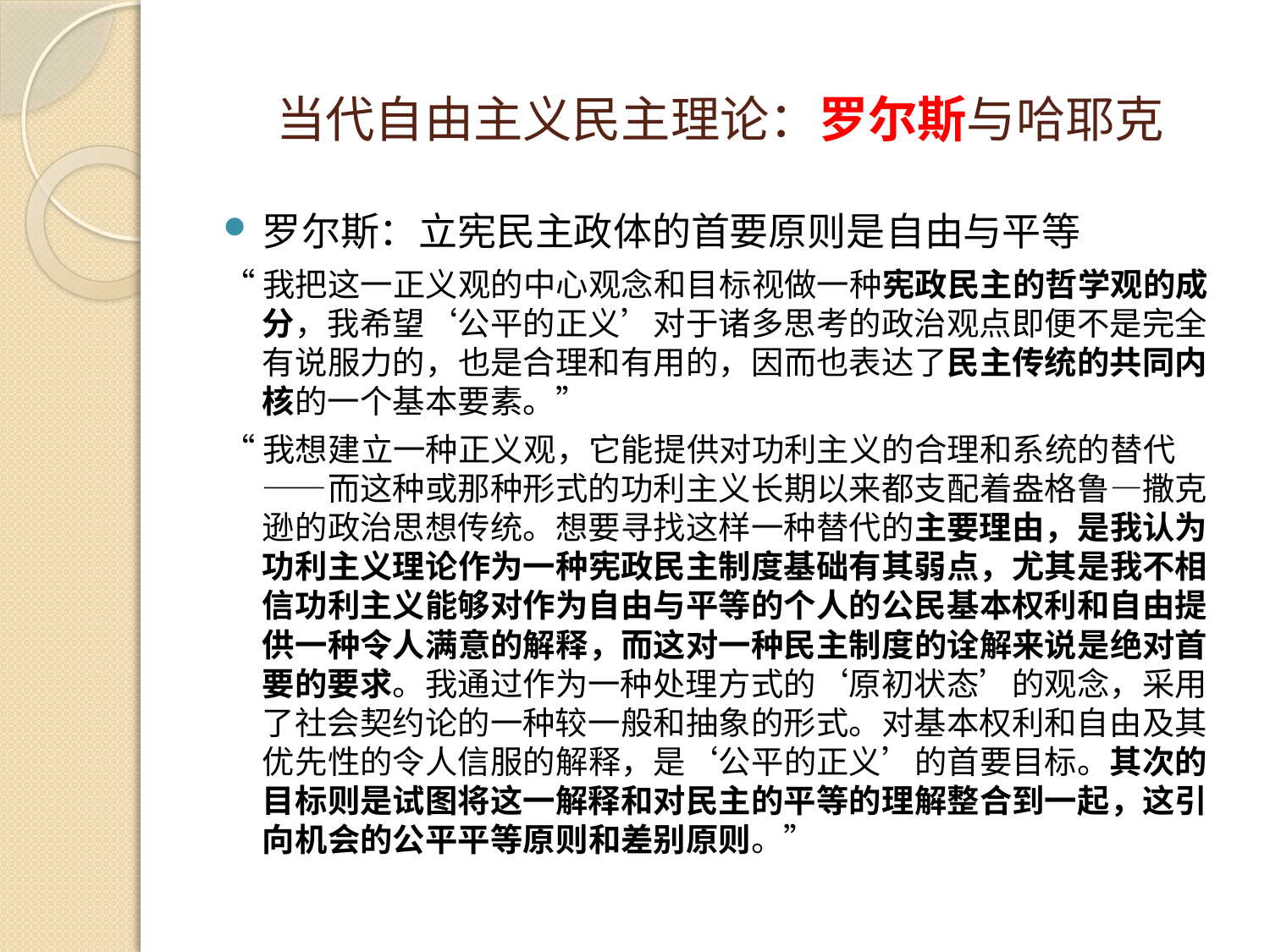

# 当代自由主义民主理论：罗尔斯与哈耶克
罗尔斯：立宪民主政体的首要原则是自由与平等
“我把这一正义观的中心观念和目标视做一种宪政民主的哲学观的成分，我希望‘公平的正义’对于诸多思考的政治观点即便不是完全有说服力的，也是合理和有用的，因而也表达了民主传统的共同内核的一个基本要素。”
“我想建立一种正义观，它能提供对功利主义的合理和系统的替代——而这种或那种形式的功利主义长期以来都支配着盎格鲁—撒克逊的政治思想传统。想要寻找这样一种替代的主要理由，是我认为功利主义理论作为一种宪政民主制度基础有其弱点，尤其是我不相信功利主义能够对作为自由与平等的个人的公民基本权利和自由提供一种令人满意的解释，而这对一种民主制度的诠解来说是绝对首要的要求。我通过作为一种处理方式的‘原初状态’的观念，采用了社会契约论的一种较一般和抽象的形式。对基本权利和自由及其优先性的令人信服的解释，是‘公平的正义’的首要目标。其次的目标则是试图将这一解释和对民主的平等的理解整合到一起，这引向机会的公平平等原则和差别原则。”